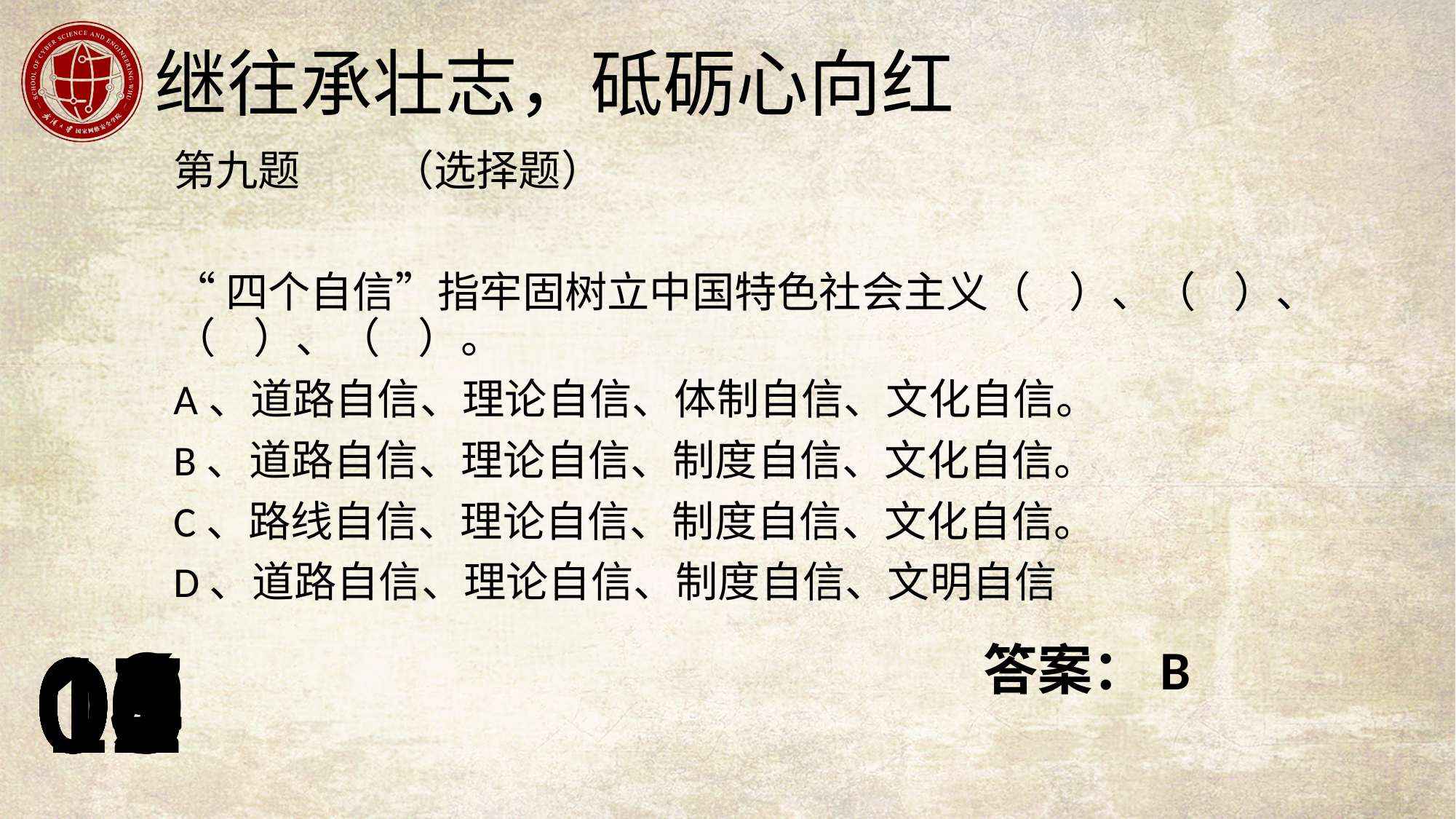

第九题	（选择题）
“四个自信”指牢固树立中国特色社会主义（    ）、（    ）、（    ）、（    ）。
A、道路自信、理论自信、体制自信、文化自信。
B、道路自信、理论自信、制度自信、文化自信。
C、路线自信、理论自信、制度自信、文化自信。
D、道路自信、理论自信、制度自信、文明自信
答案：B